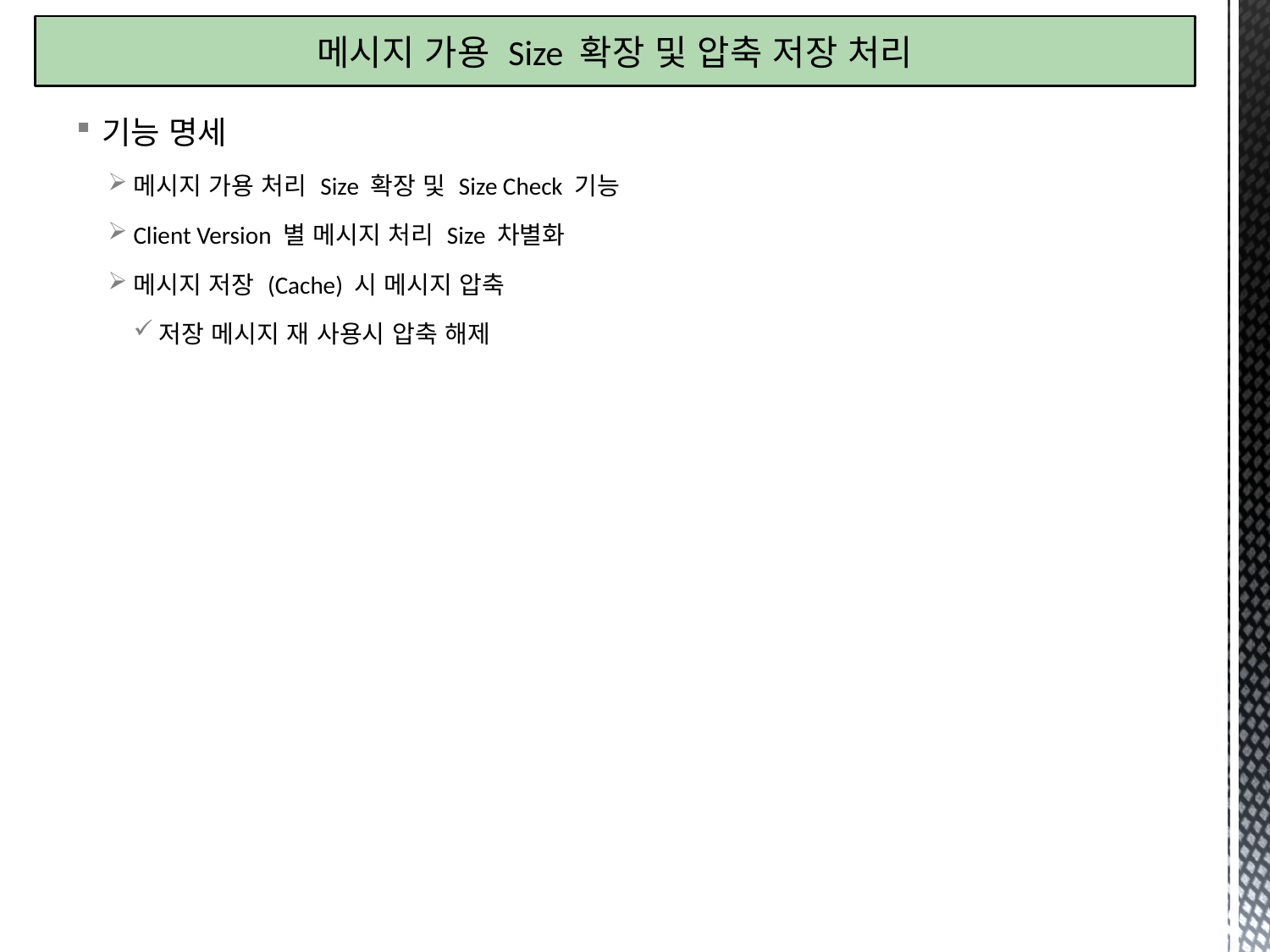

메시지 가용 Size 확장 및 압축 저장 처리
기능 명세
메시지 가용 처리 Size 확장 및 Size Check 기능
Client Version 별 메시지 처리 Size 차별화
메시지 저장 (Cache) 시 메시지 압축
저장 메시지 재 사용시 압축 해제